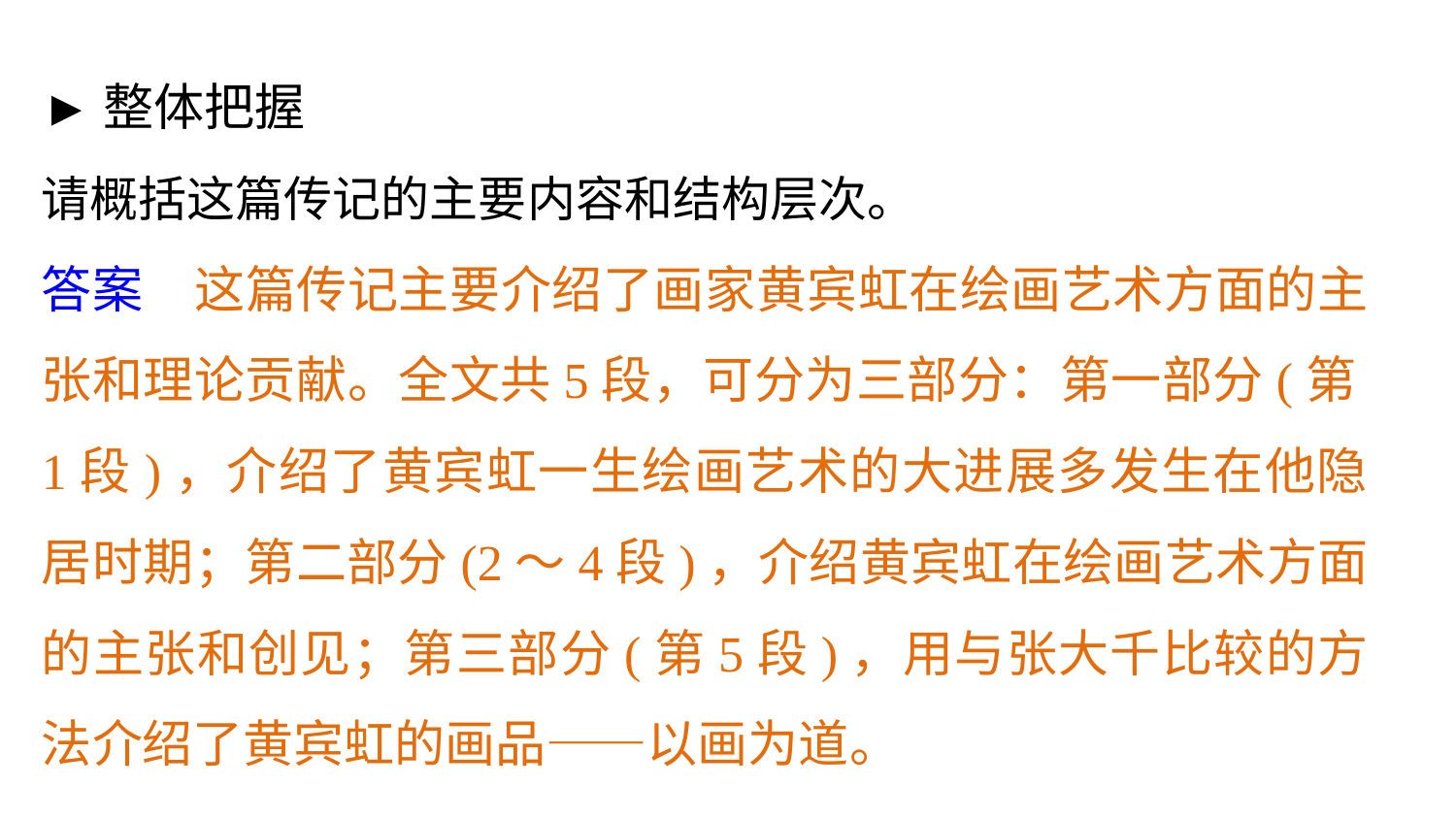

►整体把握
请概括这篇传记的主要内容和结构层次。
答案　这篇传记主要介绍了画家黄宾虹在绘画艺术方面的主张和理论贡献。全文共5段，可分为三部分：第一部分(第1段)，介绍了黄宾虹一生绘画艺术的大进展多发生在他隐居时期；第二部分(2～4段)，介绍黄宾虹在绘画艺术方面的主张和创见；第三部分(第5段)，用与张大千比较的方法介绍了黄宾虹的画品——以画为道。